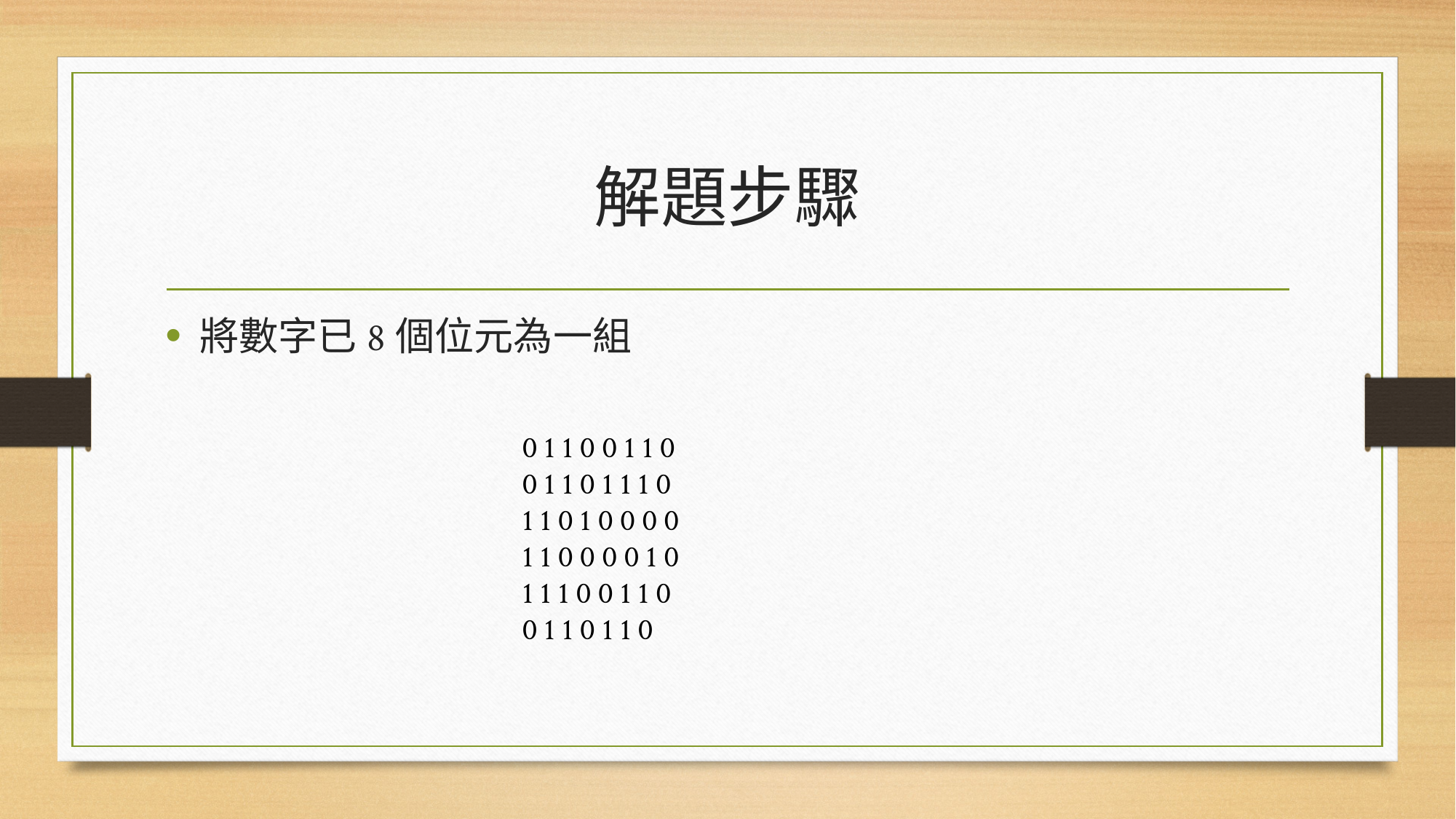

# 解題步驟
將數字已8個位元為一組

                                                                0 1 1 0 0 1 1 0
                                                                0 1 1 0 1 1 1 0
                                                                1 1 0 1 0 0 0 0
                                                                1 1 0 0 0 0 1 0
                                                                1 1 1 0 0 1 1 0
                                                                0 1 1 0 1 1 0